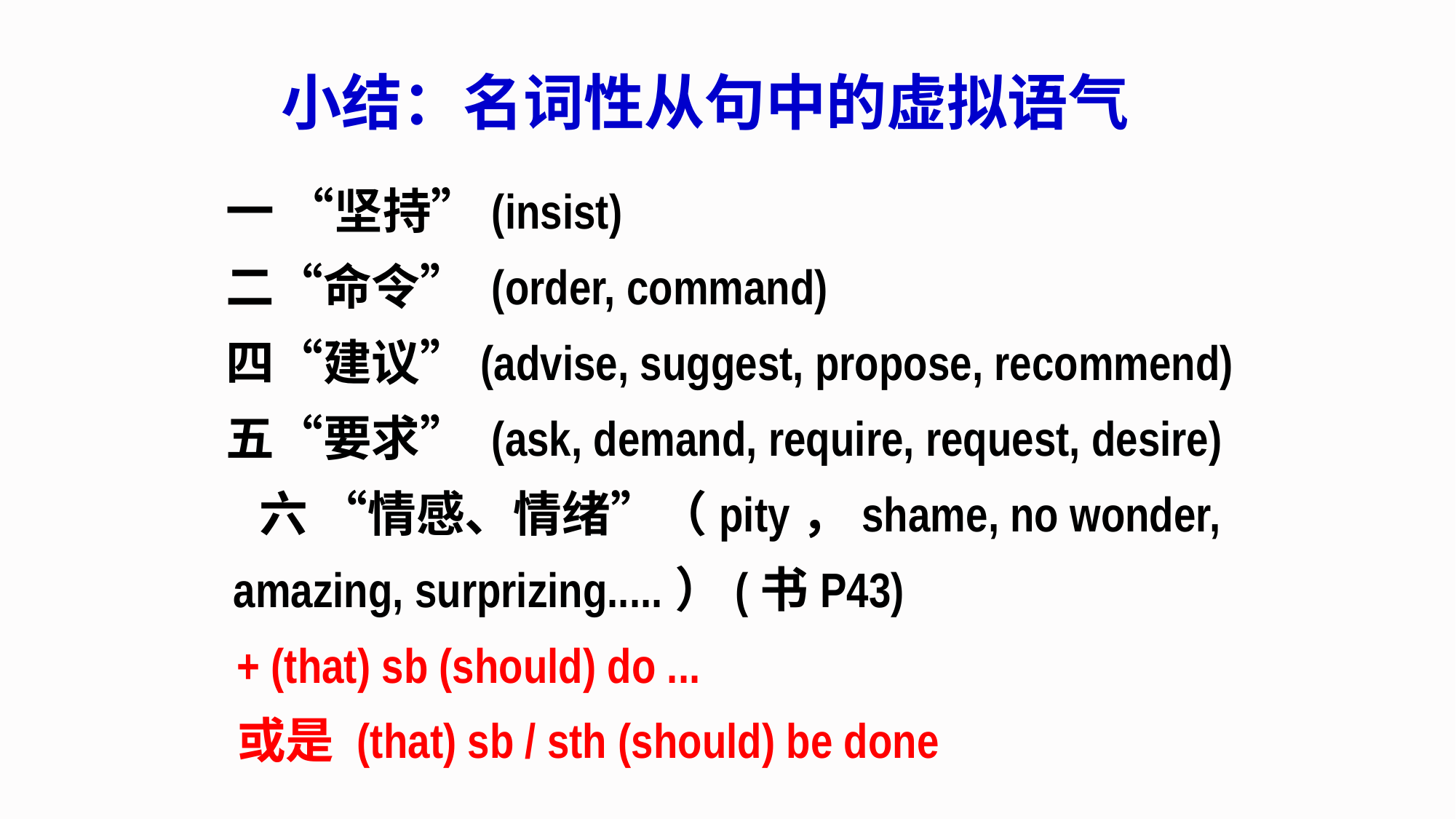

小结：名词性从句中的虚拟语气
  一 “坚持”(insist)
  二“命令” (order, command)
  四“建议”(advise, suggest, propose, recommend)
  五“要求” (ask, demand, require, request, desire)
     六 “情感、情绪”（pity，shame, no wonder, amazing, surprizing.....）(书P43)
    + (that) sb (should) do ...
   或是 (that) sb / sth (should) be done